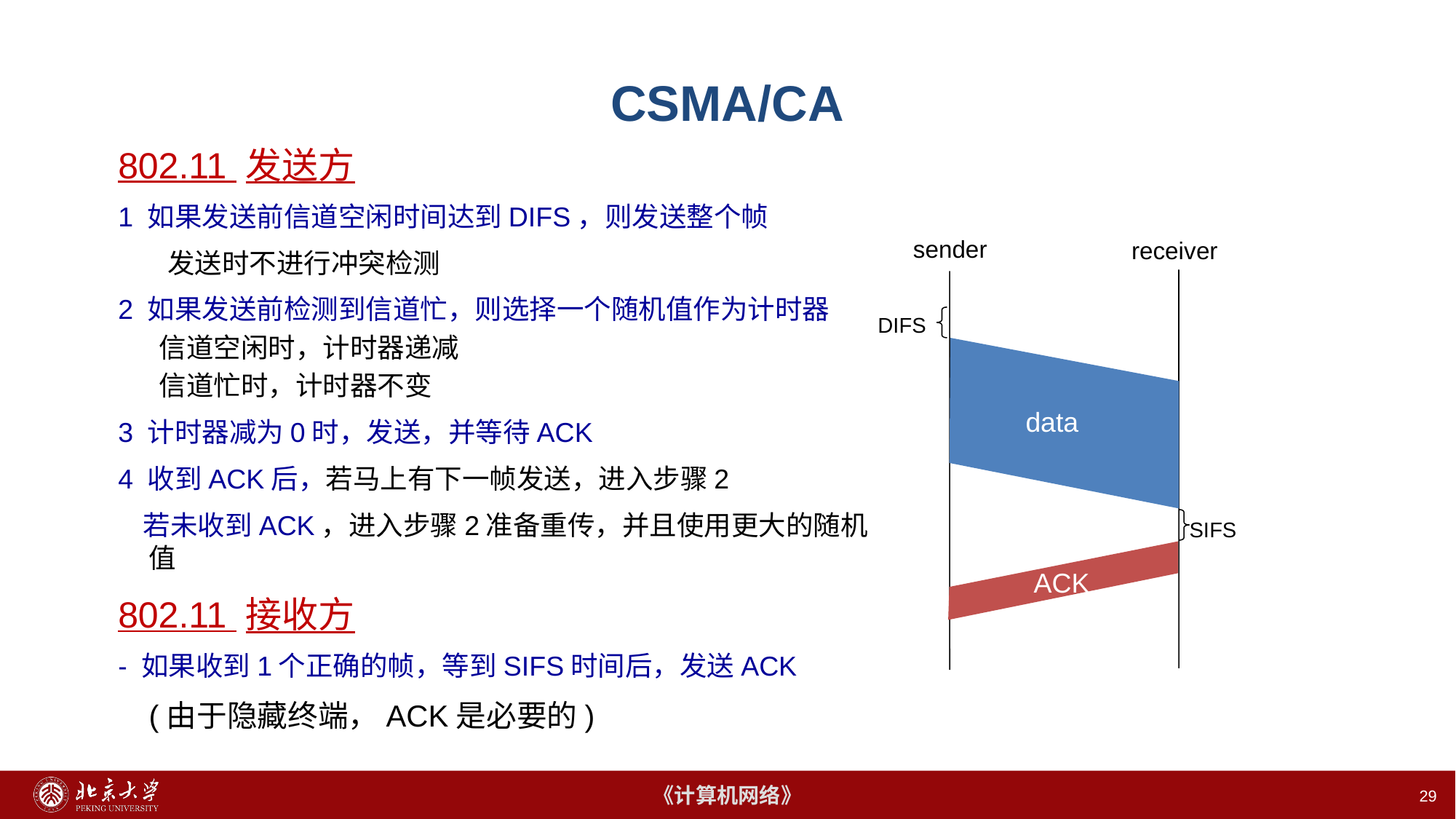

# CSMA/CA
802.11 发送方
1 如果发送前信道空闲时间达到DIFS，则发送整个帧
	  发送时不进行冲突检测
2 如果发送前检测到信道忙，则选择一个随机值作为计时器
信道空闲时，计时器递减
信道忙时，计时器不变
3 计时器减为0时，发送，并等待ACK
4 收到ACK后，若马上有下一帧发送，进入步骤2
   若未收到ACK，进入步骤2准备重传，并且使用更大的随机值
802.11 接收方
- 如果收到1个正确的帧，等到SIFS时间后，发送ACK
	(由于隐藏终端，ACK是必要的)
sender
receiver

DIFS

data

SIFS

ACK
29